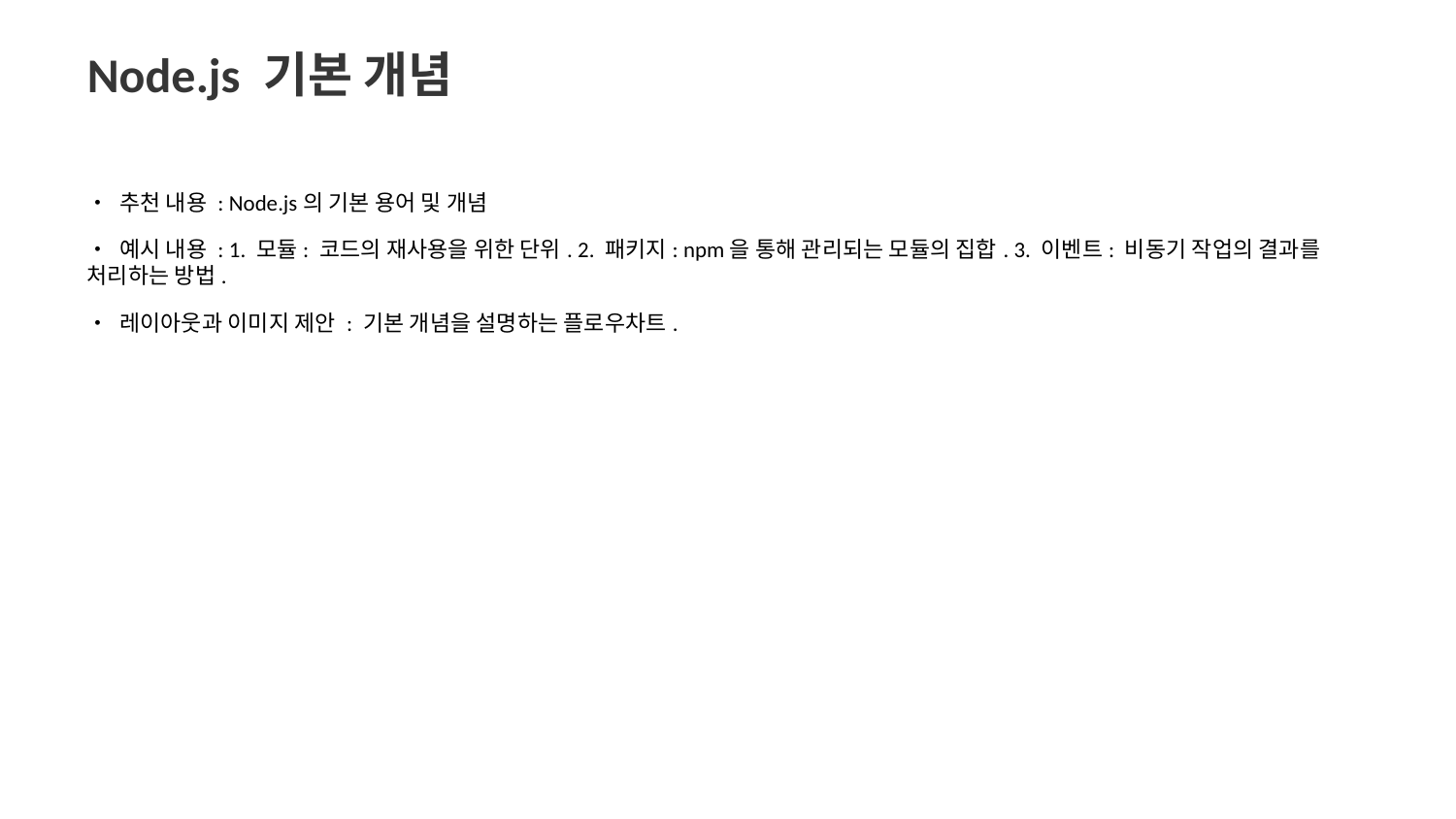

Node.js 기본 개념
• 추천 내용 : Node.js의 기본 용어 및 개념
• 예시 내용 : 1. 모듈: 코드의 재사용을 위한 단위. 2. 패키지: npm을 통해 관리되는 모듈의 집합. 3. 이벤트: 비동기 작업의 결과를 처리하는 방법.
• 레이아웃과 이미지 제안 : 기본 개념을 설명하는 플로우차트.